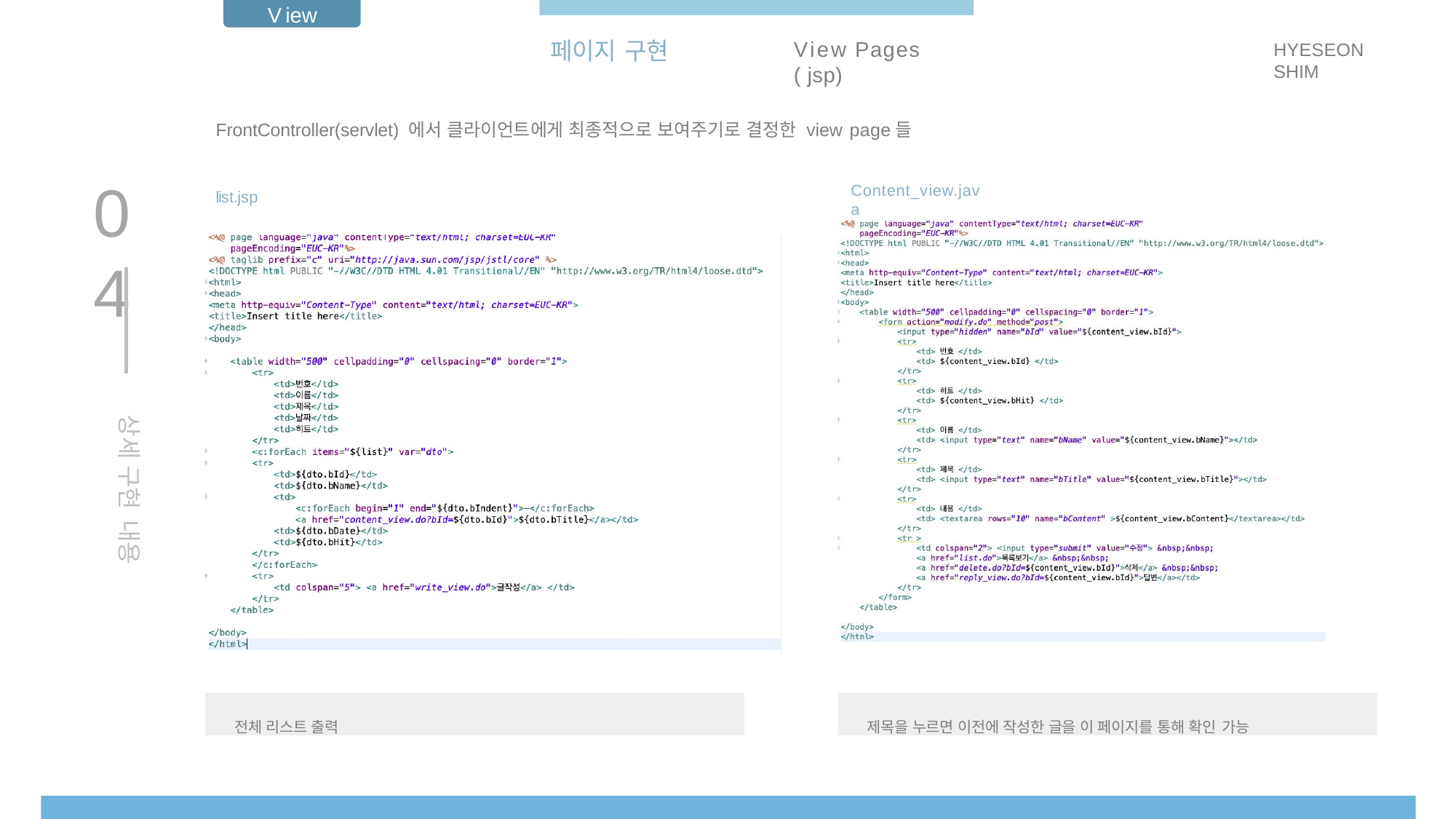

View

# 페이지 구현
View Pages ( jsp)
HYESEON SHIM
FrontController(servlet) 에서 클라이언트에게 최종적으로 보여주기로 결정한 view page들
04
Content_view.java
list.jsp

상세 구현 내용

전체 리스트 출력

제목을 누르면 이전에 작성한 글을 이 페이지를 통해 확인 가능